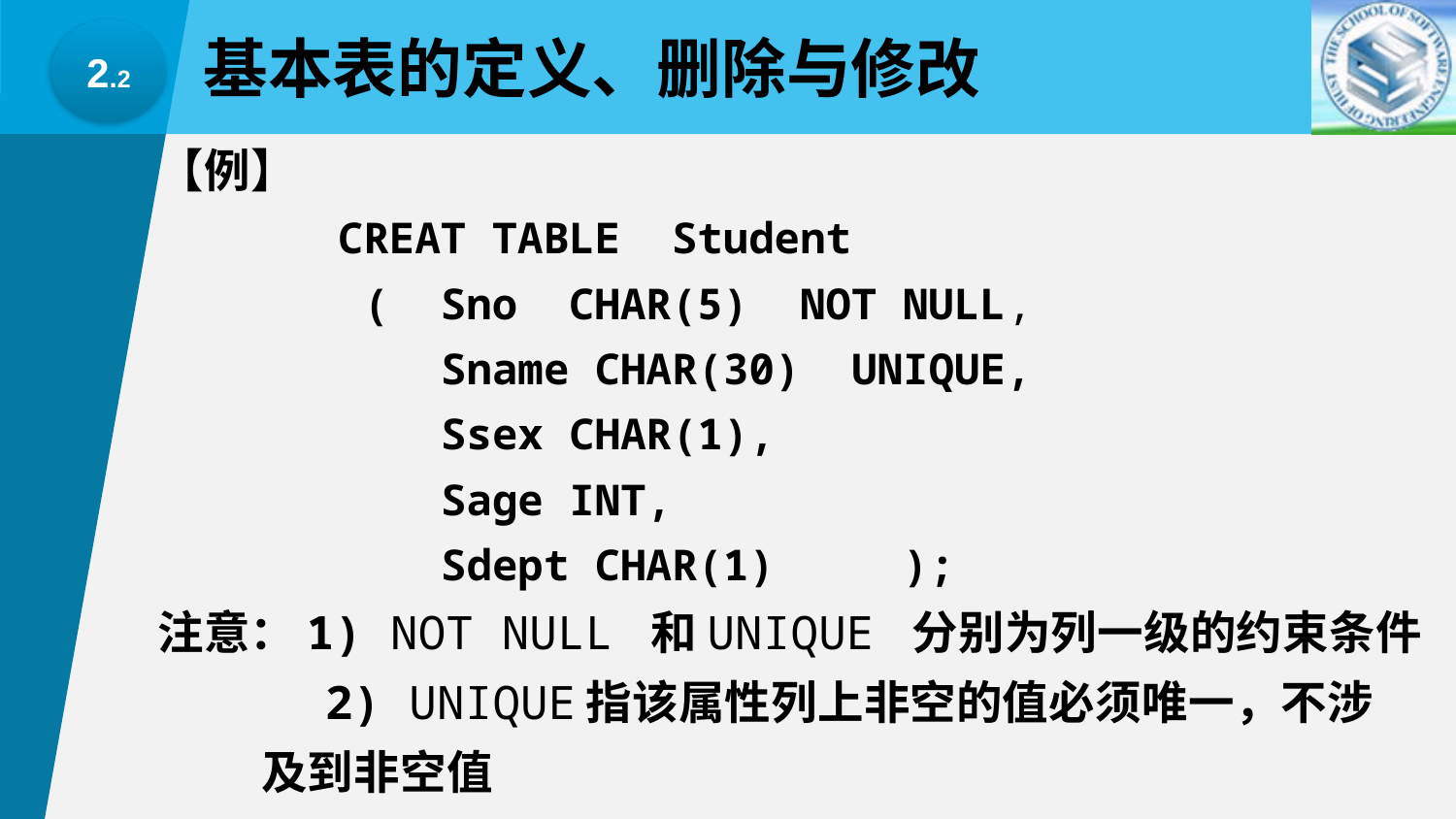

基本表的定义、删除与修改
2.2
【例】
       CREAT TABLE  Student
        (  Sno  CHAR(5)  NOT NULL,
           Sname CHAR(30)  UNIQUE,
           Ssex CHAR(1),
           Sage INT,
           Sdept CHAR(1)     );
注意：1) NOT NULL 和UNIQUE 分别为列一级的约束条件
      2) UNIQUE指该属性列上非空的值必须唯一，不涉
         及到非空值